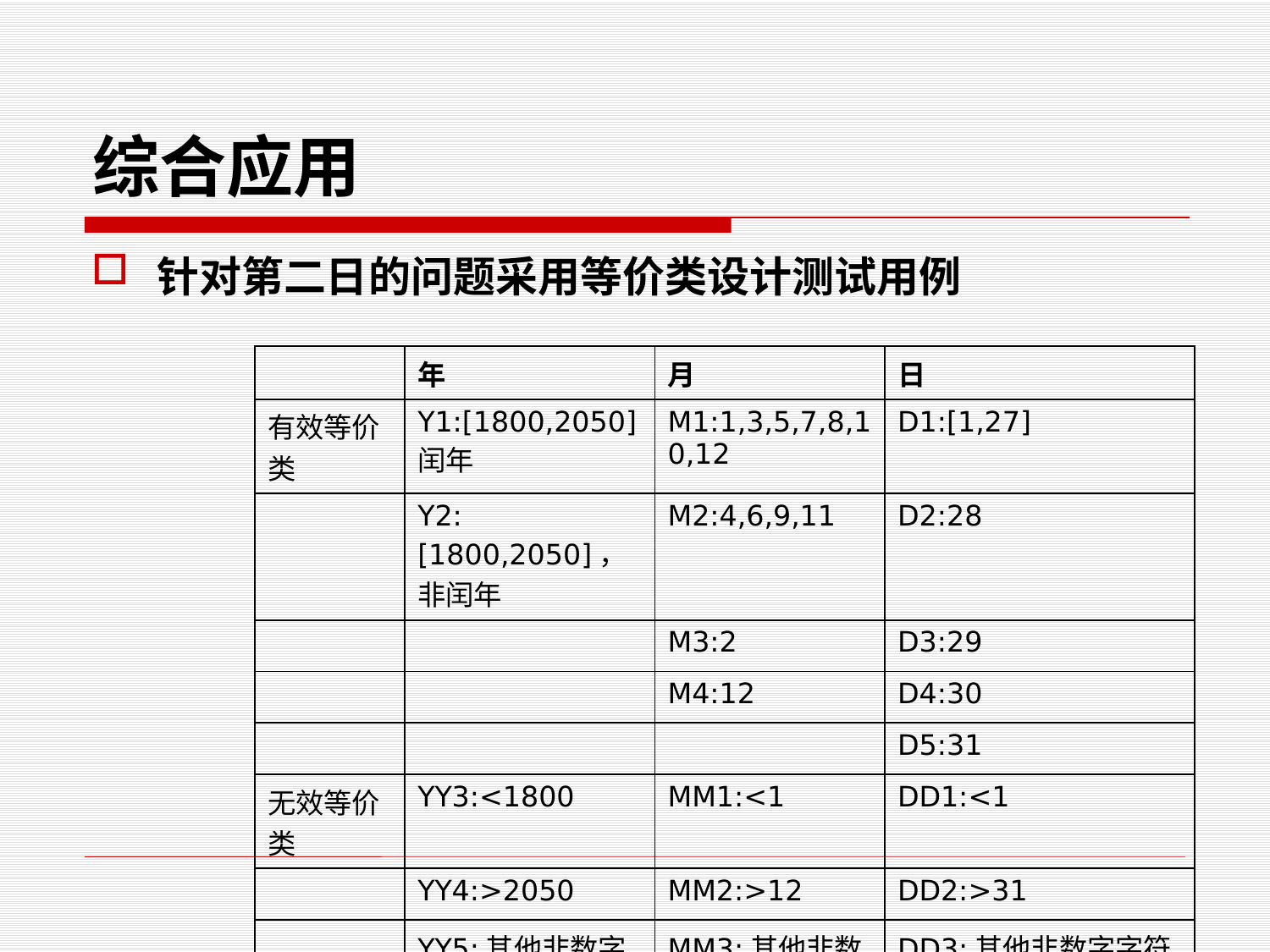

# 综合应用
针对第二日的问题采用等价类设计测试用例

|  | 年 | 月 | 日 |
| --- | --- | --- | --- |
| 有效等价类 | Y1:[1800,2050] 闰年 | M1:1,3,5,7,8,10,12 | D1:[1,27] |
|  | Y2:[1800,2050]，非闰年 | M2:4,6,9,11 | D2:28 |
|  |  | M3:2 | D3:29 |
|  |  | M4:12 | D4:30 |
|  |  |  | D5:31 |
| 无效等价类 | YY3:<1800 | MM1:<1 | DD1:<1 |
|  | YY4:>2050 | MM2:>12 | DD2:>31 |
|  | YY5:其他非数字字符 | MM3:其他非数字字符 | DD3:其他非数字字符 |